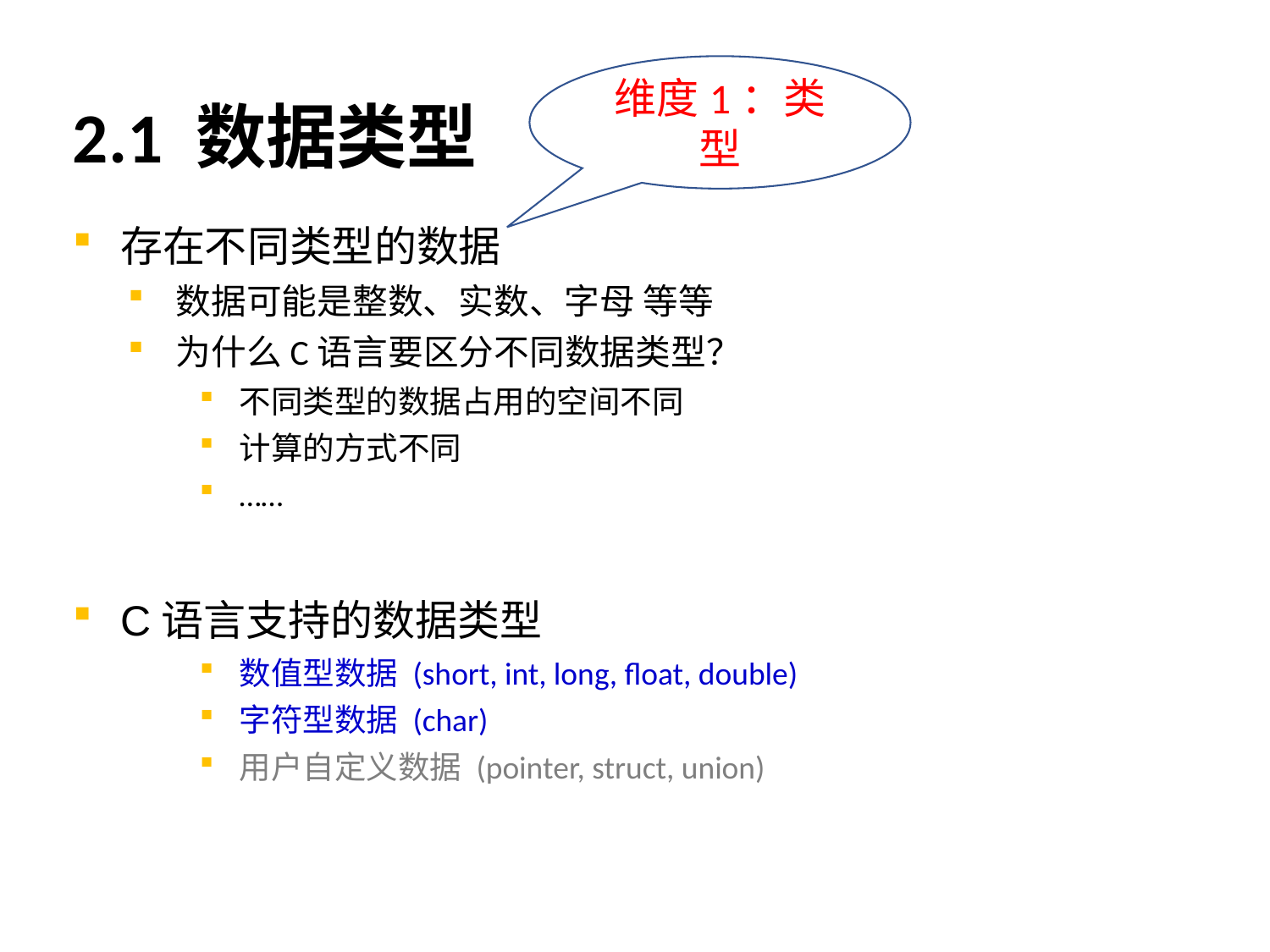

维度1：类型
# 2.1 数据类型
存在不同类型的数据
数据可能是整数、实数、字母 等等
为什么C语言要区分不同数据类型？
不同类型的数据占用的空间不同
计算的方式不同
……

C语言支持的数据类型
数值型数据 (short, int, long, float, double)
字符型数据 (char)
用户自定义数据 (pointer, struct, union)